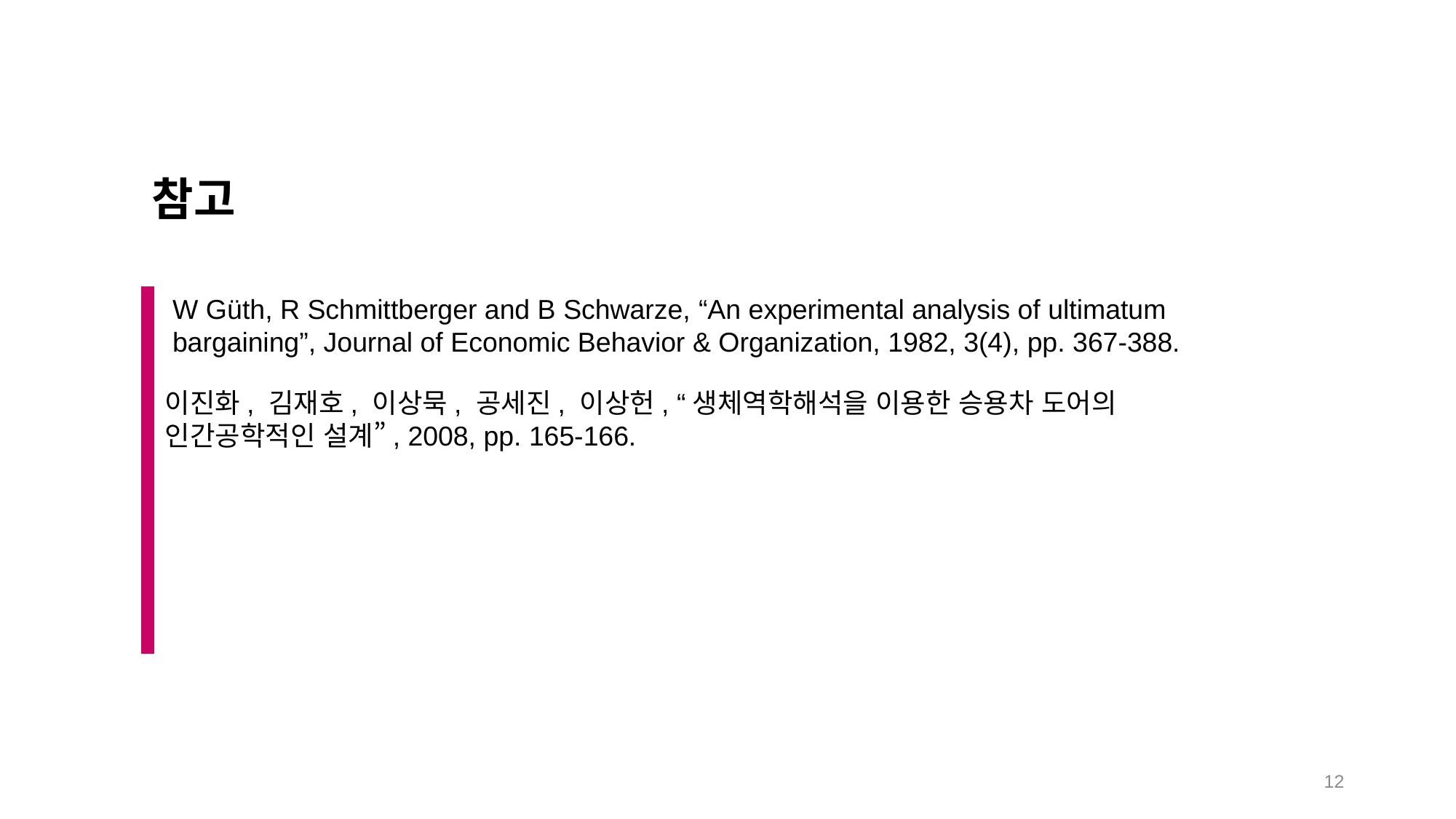

참고

 W Güth, R Schmittberger and B Schwarze, “An experimental analysis of ultimatum
 bargaining”, Journal of Economic Behavior & Organization, 1982, 3(4), pp. 367-388.
이진화, 김재호, 이상묵, 공세진, 이상헌, “생체역학해석을 이용한 승용차 도어의 인간공학적인 설계”, 2008, pp. 165-166.
12